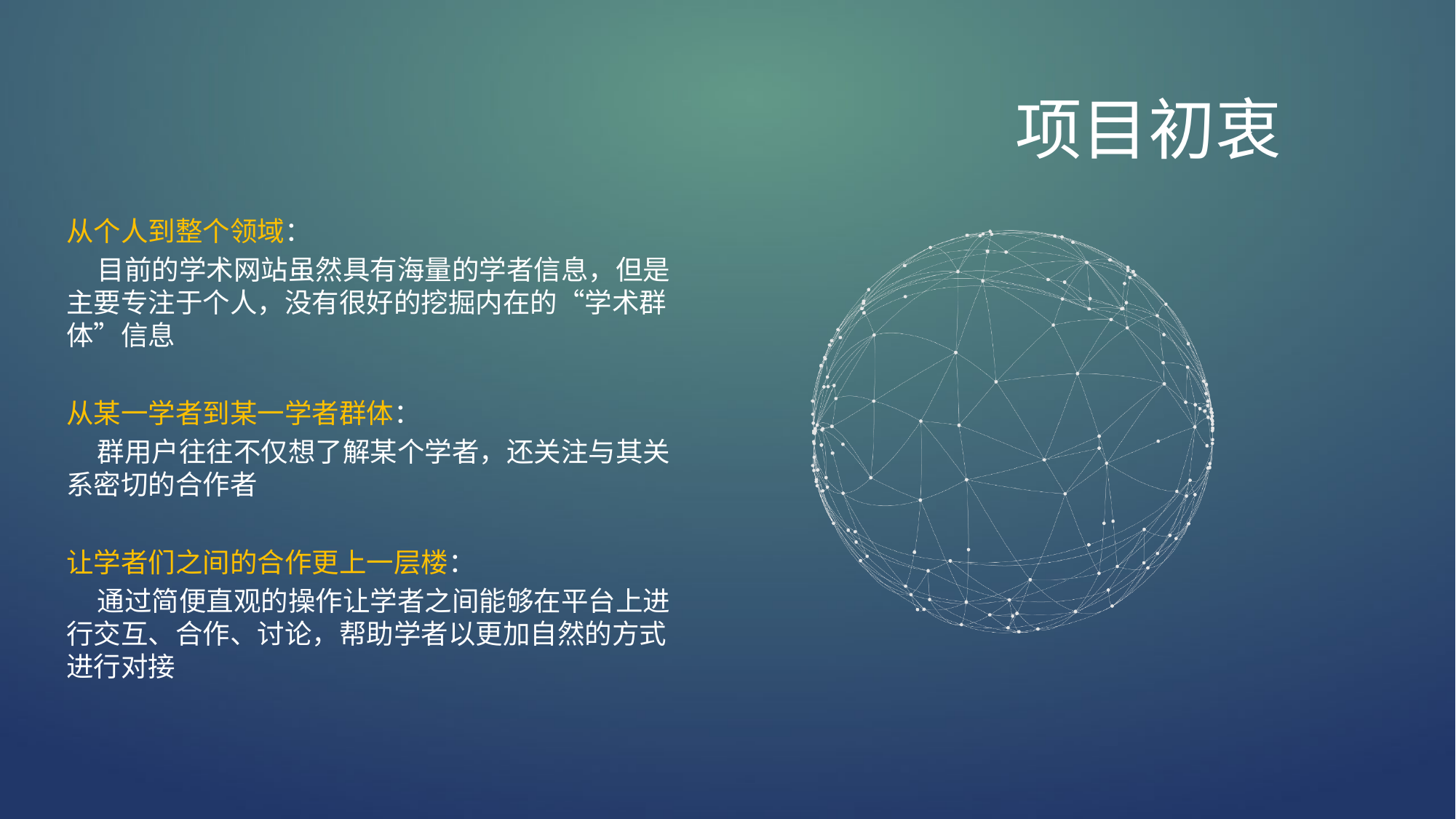

项目初衷
从个人到整个领域：
    目前的学术网站虽然具有海量的学者信息，但是主要专注于个人，没有很好的挖掘内在的“学术群体”信息

从某一学者到某一学者群体：
    群用户往往不仅想了解某个学者，还关注与其关系密切的合作者

让学者们之间的合作更上一层楼：
    通过简便直观的操作让学者之间能够在平台上进行交互、合作、讨论，帮助学者以更加自然的方式进行对接